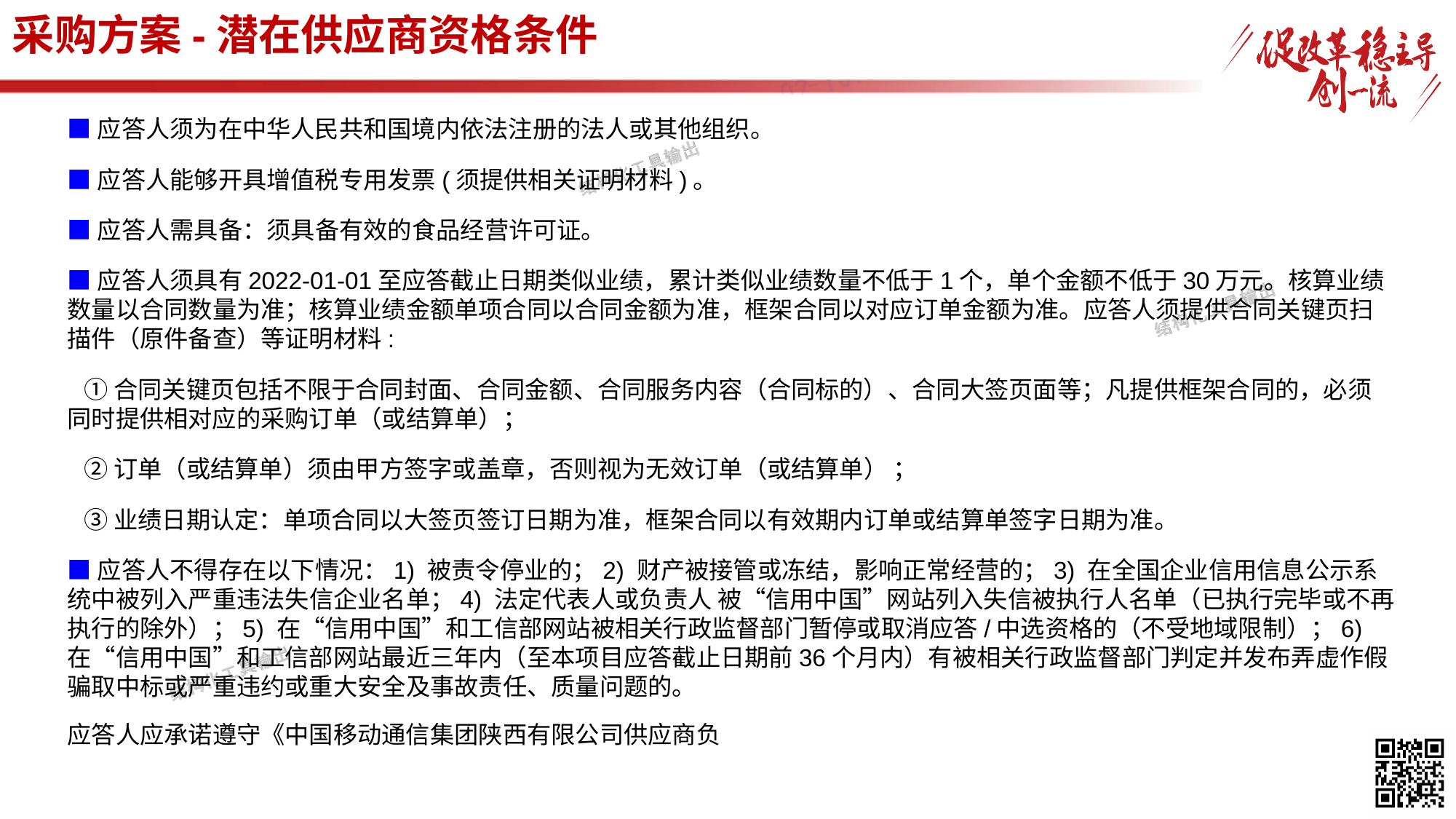

# 采购方案-潜在供应商资格条件
■应答人须为在中华人民共和国境内依法注册的法人或其他组织。
■应答人能够开具增值税专用发票(须提供相关证明材料)。
■应答人需具备：须具备有效的食品经营许可证。
■应答人须具有2022-01-01至应答截止日期类似业绩，累计类似业绩数量不低于1个，单个金额不低于30万元。核算业绩数量以合同数量为准；核算业绩金额单项合同以合同金额为准，框架合同以对应订单金额为准。应答人须提供合同关键页扫描件（原件备查）等证明材料:
   ①合同关键页包括不限于合同封面、合同金额、合同服务内容（合同标的）、合同大签页面等；凡提供框架合同的，必须同时提供相对应的采购订单（或结算单）；
   ②订单（或结算单）须由甲方签字或盖章，否则视为无效订单（或结算单） ；
   ③业绩日期认定：单项合同以大签页签订日期为准，框架合同以有效期内订单或结算单签字日期为准。
■应答人不得存在以下情况：1) 被责令停业的；2) 财产被接管或冻结，影响正常经营的；3) 在全国企业信用信息公示系统中被列入严重违法失信企业名单；4) 法定代表人或负责人 被“信用中国”网站列入失信被执行人名单（已执行完毕或不再执行的除外）；5) 在“信用中国”和工信部网站被相关行政监督部门暂停或取消应答/中选资格的（不受地域限制）；6) 在“信用中国”和工信部网站最近三年内（至本项目应答截止日期前36个月内）有被相关行政监督部门判定并发布弄虚作假骗取中标或严重违约或重大安全及事故责任、质量问题的。
应答人应承诺遵守《中国移动通信集团陕西有限公司供应商负